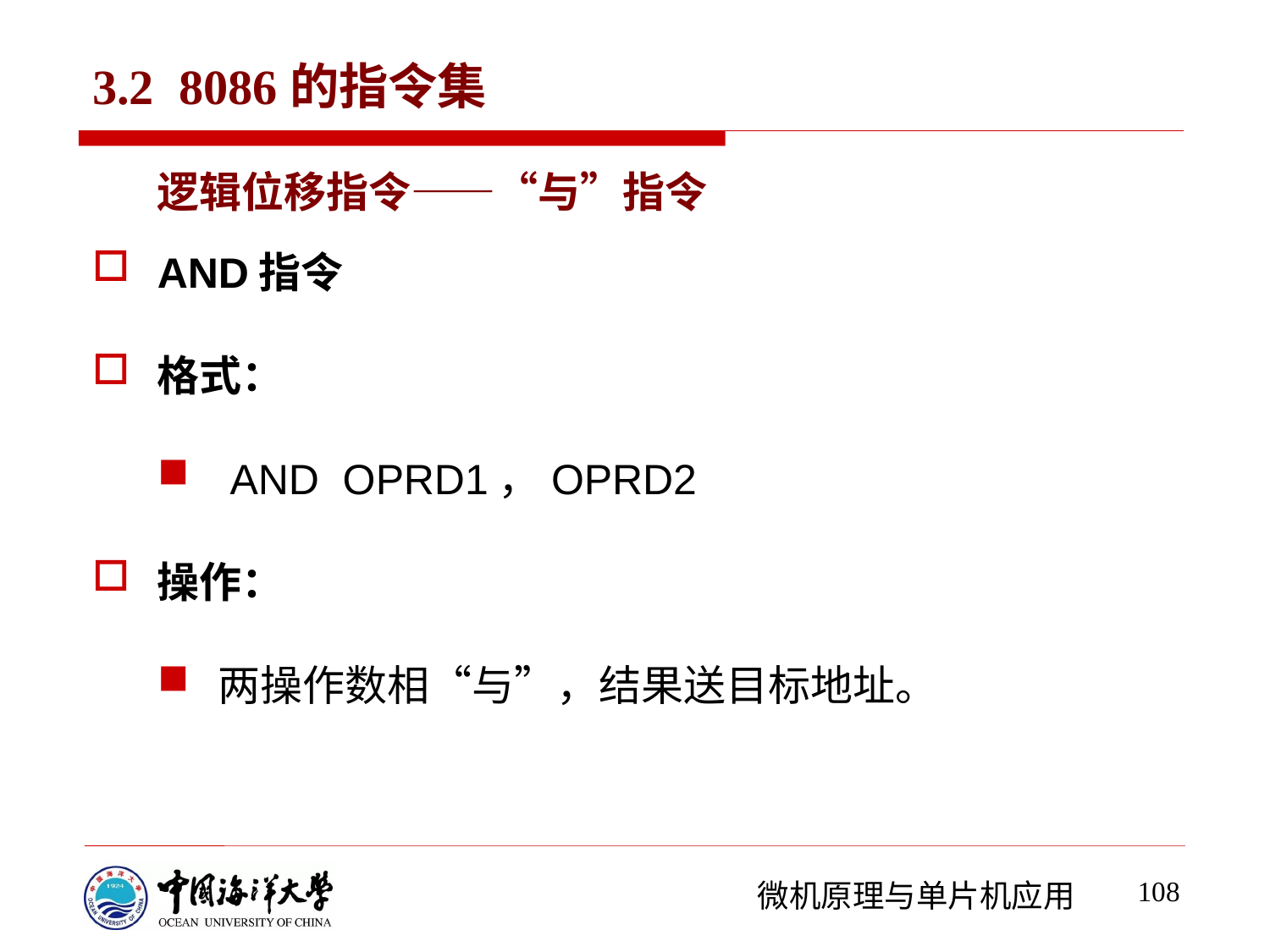

# 3.2  8086的指令集
逻辑位移指令——“与”指令
AND指令
格式：
 AND  OPRD1，OPRD2
操作：
两操作数相“与”，结果送目标地址。

108